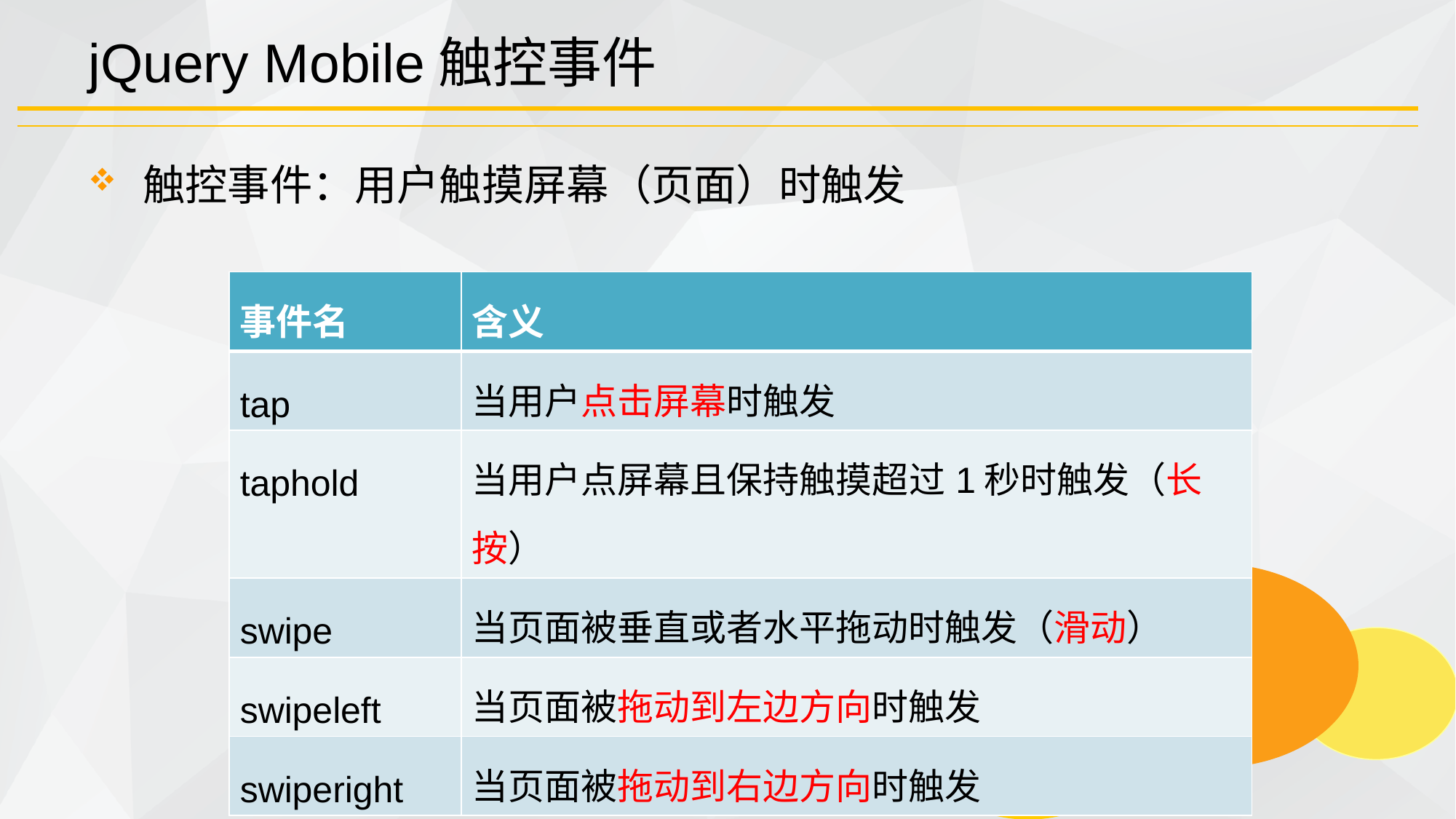

# jQuery Mobile触控事件
触控事件：用户触摸屏幕（页面）时触发

| 事件名 | 含义 |
| --- | --- |
| tap | 当用户点击屏幕时触发 |
| taphold | 当用户点屏幕且保持触摸超过1秒时触发（长按） |
| swipe | 当页面被垂直或者水平拖动时触发（滑动） |
| swipeleft | 当页面被拖动到左边方向时触发 |
| swiperight | 当页面被拖动到右边方向时触发 |